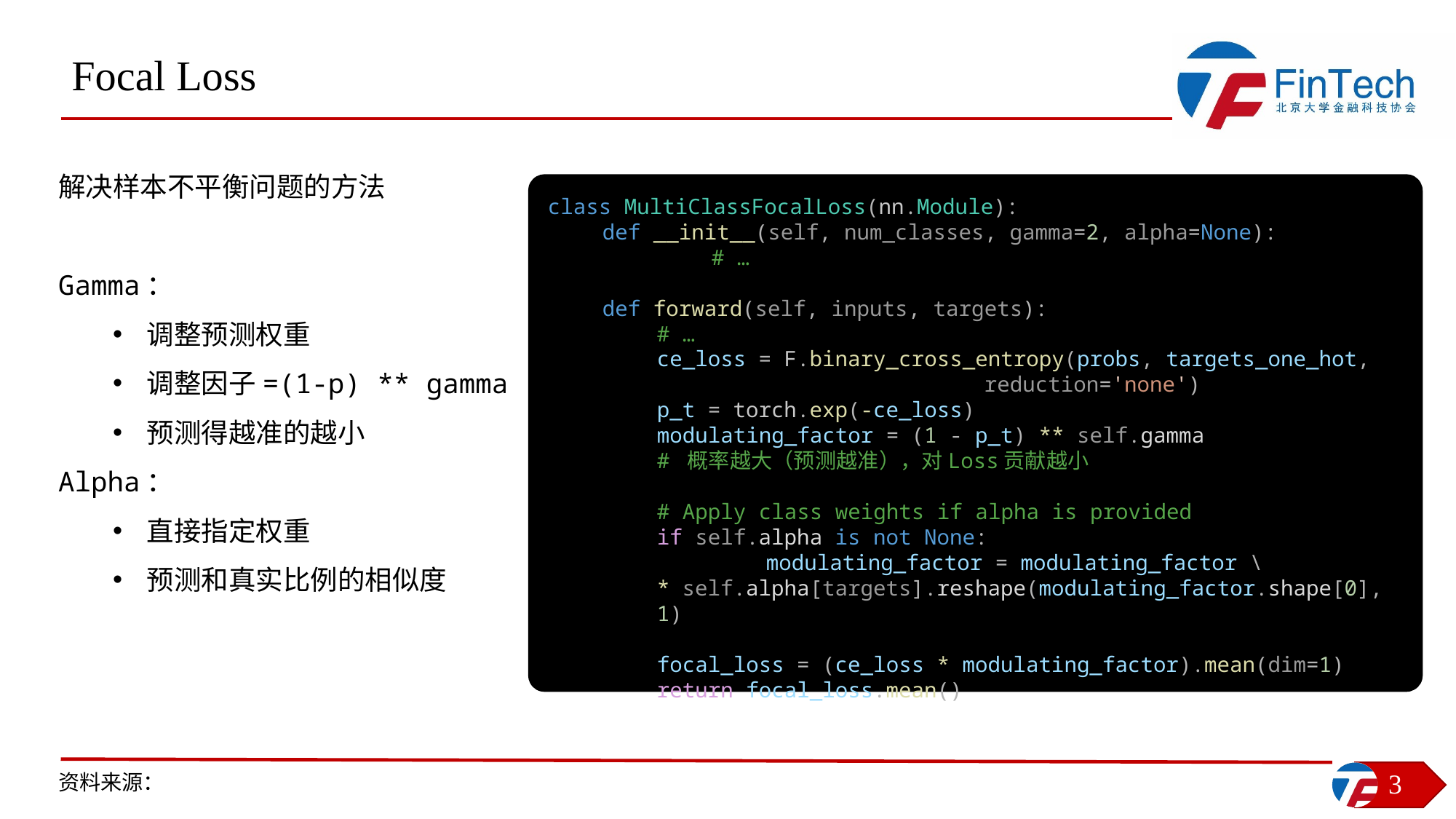

Focal Loss
解决样本不平衡问题的方法

Gamma：
调整预测权重
调整因子=(1-p) ** gamma
预测得越准的越小
Alpha：
直接指定权重
预测和真实比例的相似度

class MultiClassFocalLoss(nn.Module):
def __init__(self, num_classes, gamma=2, alpha=None):
	# …
def forward(self, inputs, targets):
# …
ce_loss = F.binary_cross_entropy(probs, targets_one_hot,
			reduction='none')
p_t = torch.exp(-ce_loss)
modulating_factor = (1 - p_t) ** self.gamma
# 概率越大（预测越准），对Loss贡献越小
# Apply class weights if alpha is provided
if self.alpha is not None:
	modulating_factor = modulating_factor \
* self.alpha[targets].reshape(modulating_factor.shape[0], 1)
focal_loss = (ce_loss * modulating_factor).mean(dim=1)
return focal_loss.mean()

资料来源：